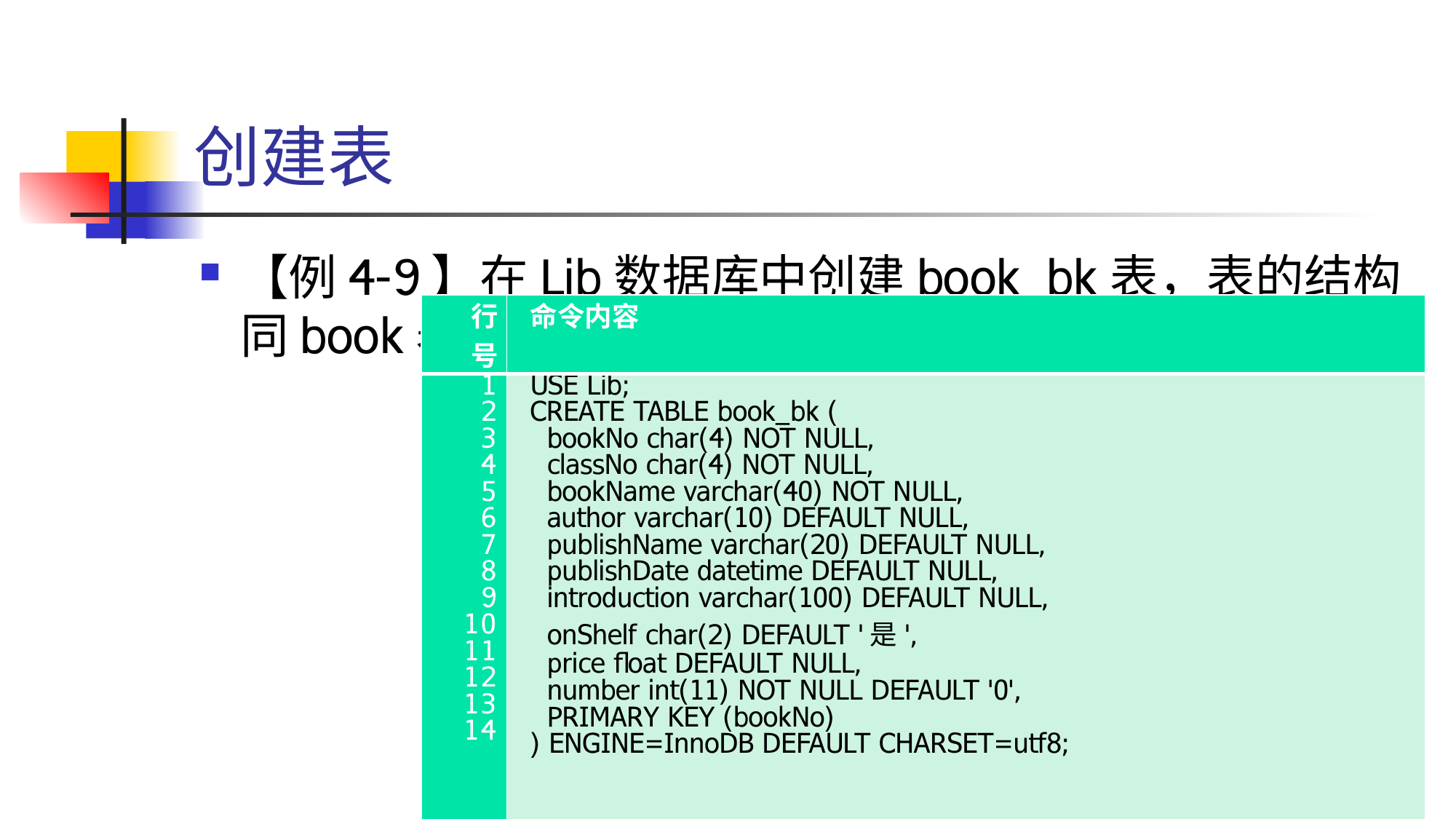

# 创建表
【例4-9】在Lib数据库中创建book_bk表，表的结构同book表。
| 行号 | 命令内容 |
| --- | --- |
| 1 2 3 4 5 6 7 8 9 10 11 12 13 14 | USE Lib; CREATE TABLE book\_bk ( bookNo char(4) NOT NULL, classNo char(4) NOT NULL, bookName varchar(40) NOT NULL, author varchar(10) DEFAULT NULL, publishName varchar(20) DEFAULT NULL, publishDate datetime DEFAULT NULL, introduction varchar(100) DEFAULT NULL, onShelf char(2) DEFAULT '是', price float DEFAULT NULL, number int(11) NOT NULL DEFAULT '0', PRIMARY KEY (bookNo) ) ENGINE=InnoDB DEFAULT CHARSET=utf8; |
31